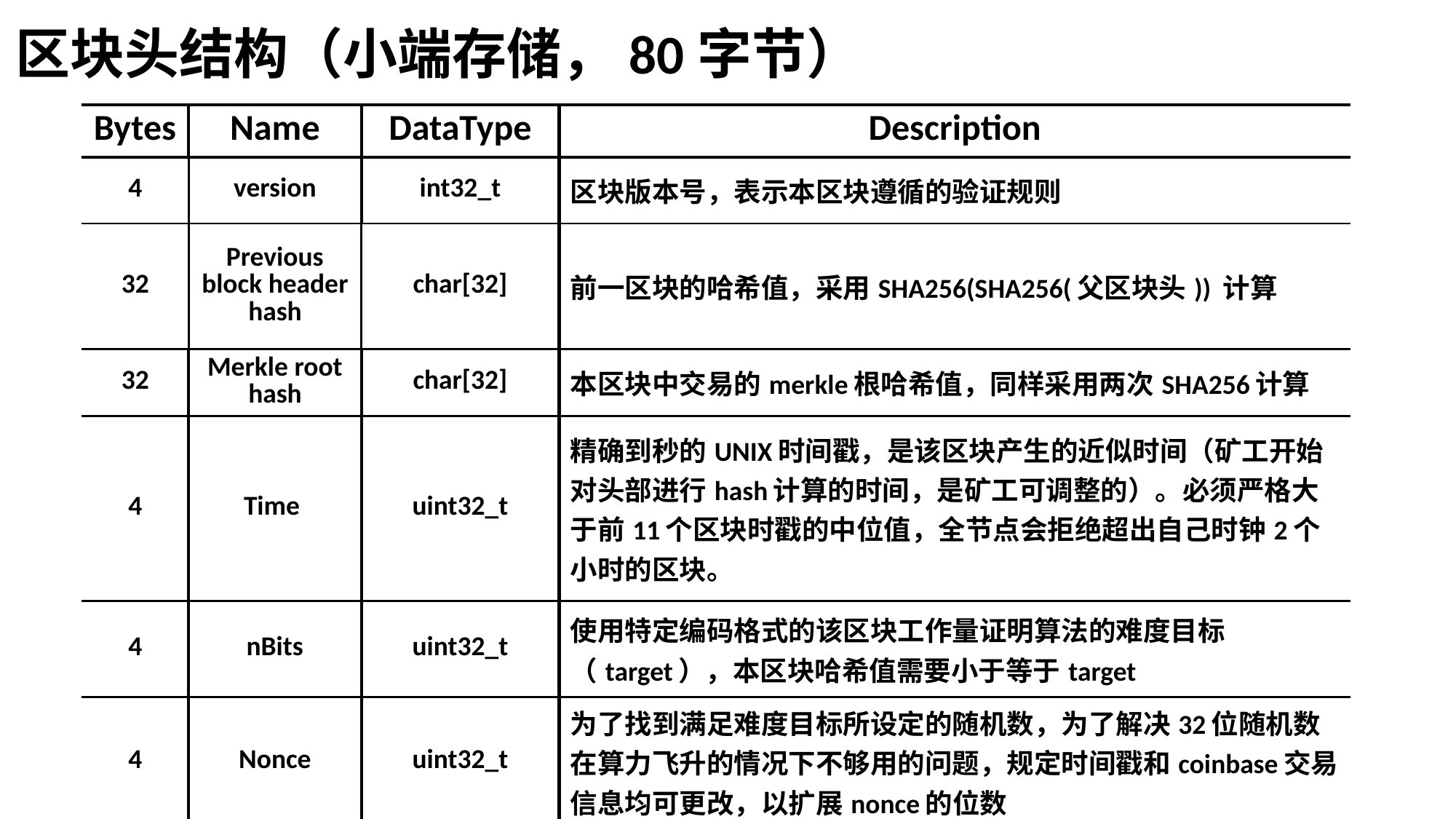

区块头结构（小端存储，80字节）
| Bytes | Name | DataType | Description |
| --- | --- | --- | --- |
| 4 | version | int32\_t | 区块版本号，表示本区块遵循的验证规则 |
| 32 | Previous block header hash | char[32] | 前一区块的哈希值，采用SHA256(SHA256(父区块头)) 计算 |
| 32 | Merkle root hash | char[32] | 本区块中交易的merkle根哈希值，同样采用两次SHA256计算 |
| 4 | Time | uint32\_t | 精确到秒的UNIX时间戳，是该区块产生的近似时间（矿工开始对头部进行hash计算的时间，是矿工可调整的）。必须严格大于前11个区块时戳的中位值，全节点会拒绝超出自己时钟2个小时的区块。 |
| 4 | nBits | uint32\_t | 使用特定编码格式的该区块工作量证明算法的难度目标（target），本区块哈希值需要小于等于target |
| 4 | Nonce | uint32\_t | 为了找到满足难度目标所设定的随机数，为了解决32位随机数在算力飞升的情况下不够用的问题，规定时间戳和coinbase交易信息均可更改，以扩展nonce的位数 |